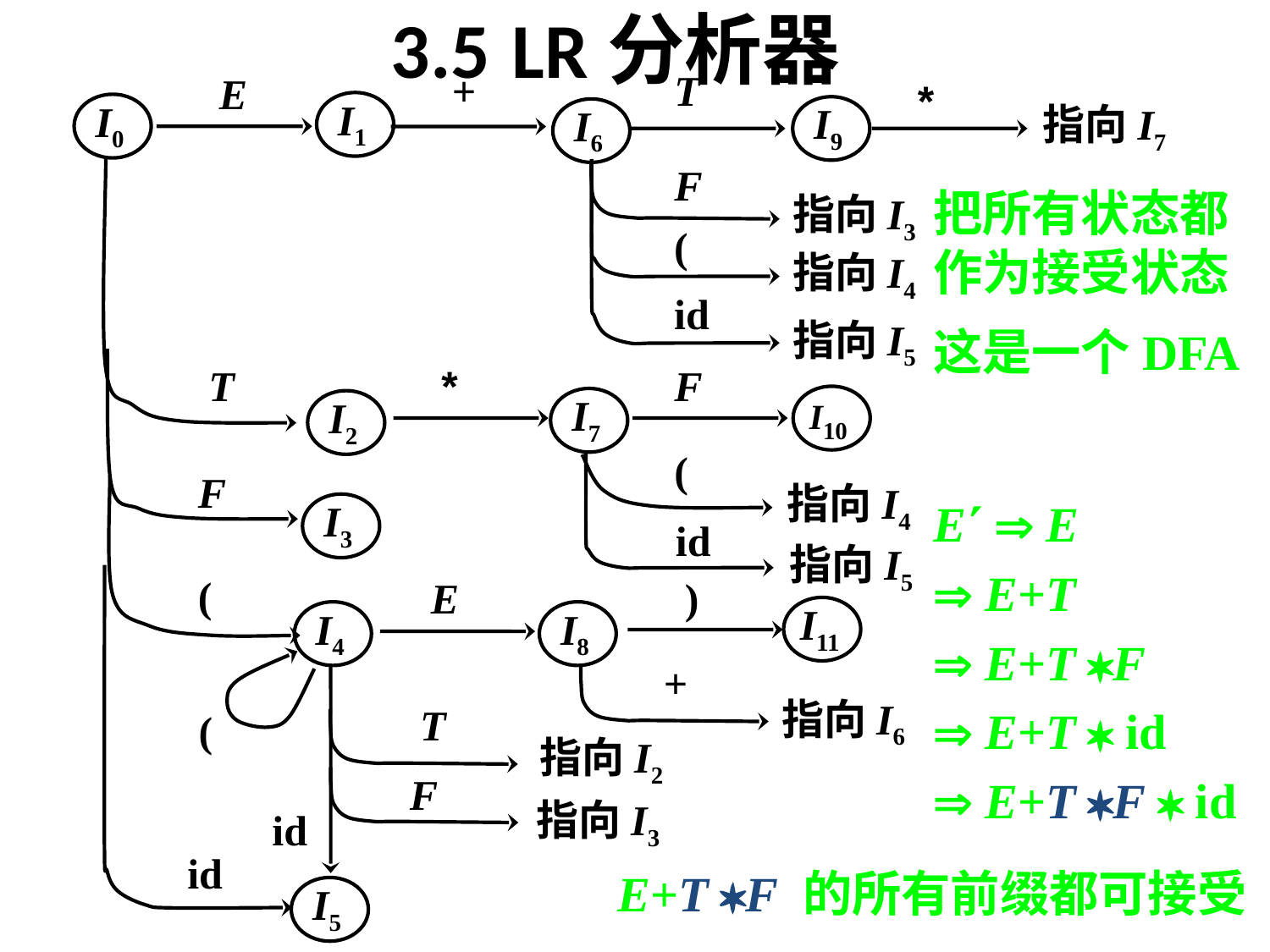

# 3.5 LR分析器
E
+
T
*
I1
I0
I9
指向I7
I6

F

指向I3
(
指向I4
id
指向I5

T
*
F
I10
I7
I2

(

F

指向I4
I3
id
指向I5

(
E
)
I11
I4
I8

+

指向I6
T
(

指向I2

F
指向I3
id
id
I5
把所有状态都作为接受状态
这是一个DFA
E′ ⇒ E
⇒ E+T
⇒ E+T ∗F
⇒ E+T ∗ id
⇒ E+T ∗F ∗ id
E+T ∗F 的所有前缀都可接受